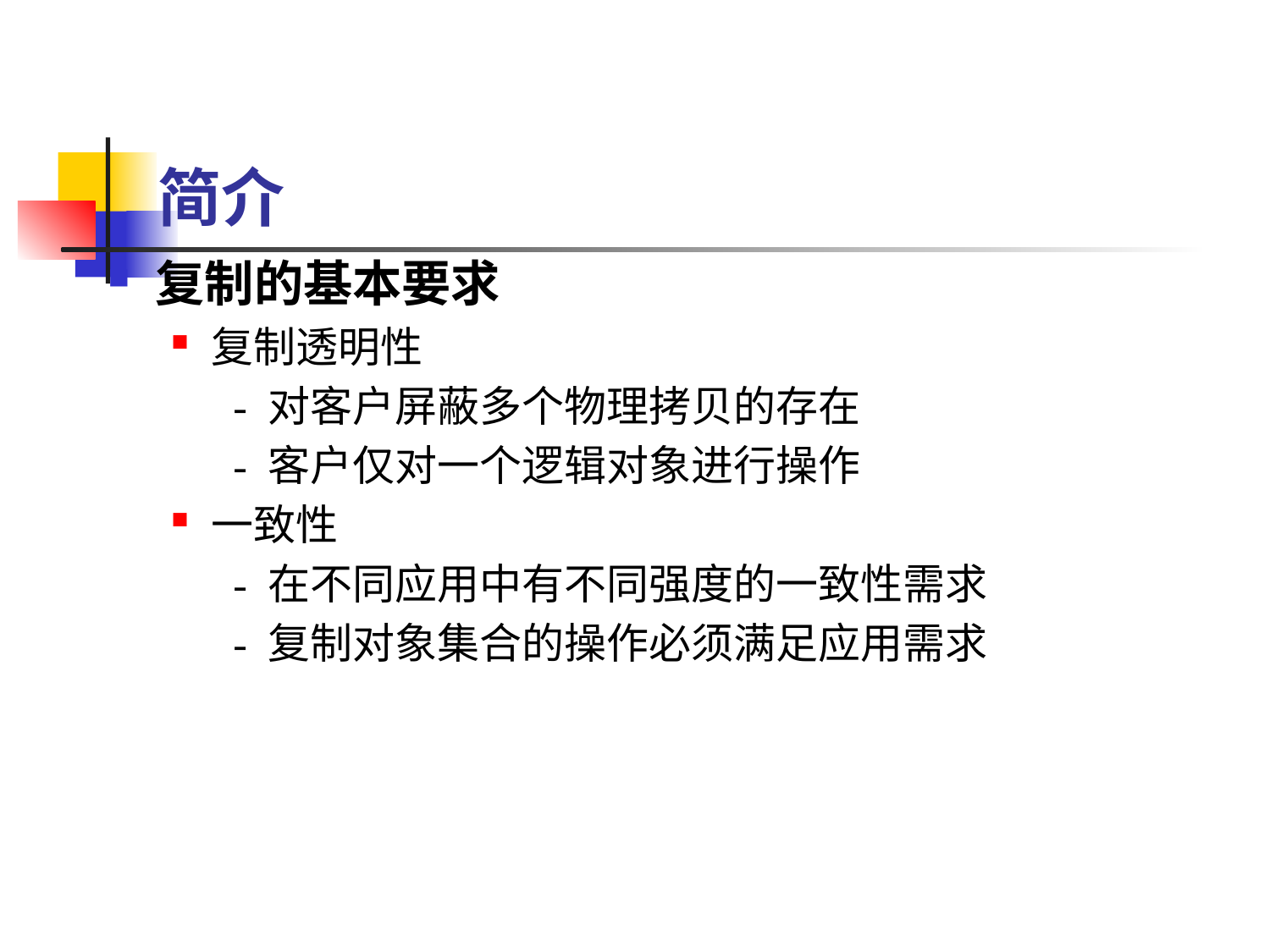

# 简介
复制的基本要求
复制透明性
　 - 对客户屏蔽多个物理拷贝的存在
　 - 客户仅对一个逻辑对象进行操作
一致性
　 - 在不同应用中有不同强度的一致性需求
　 - 复制对象集合的操作必须满足应用需求